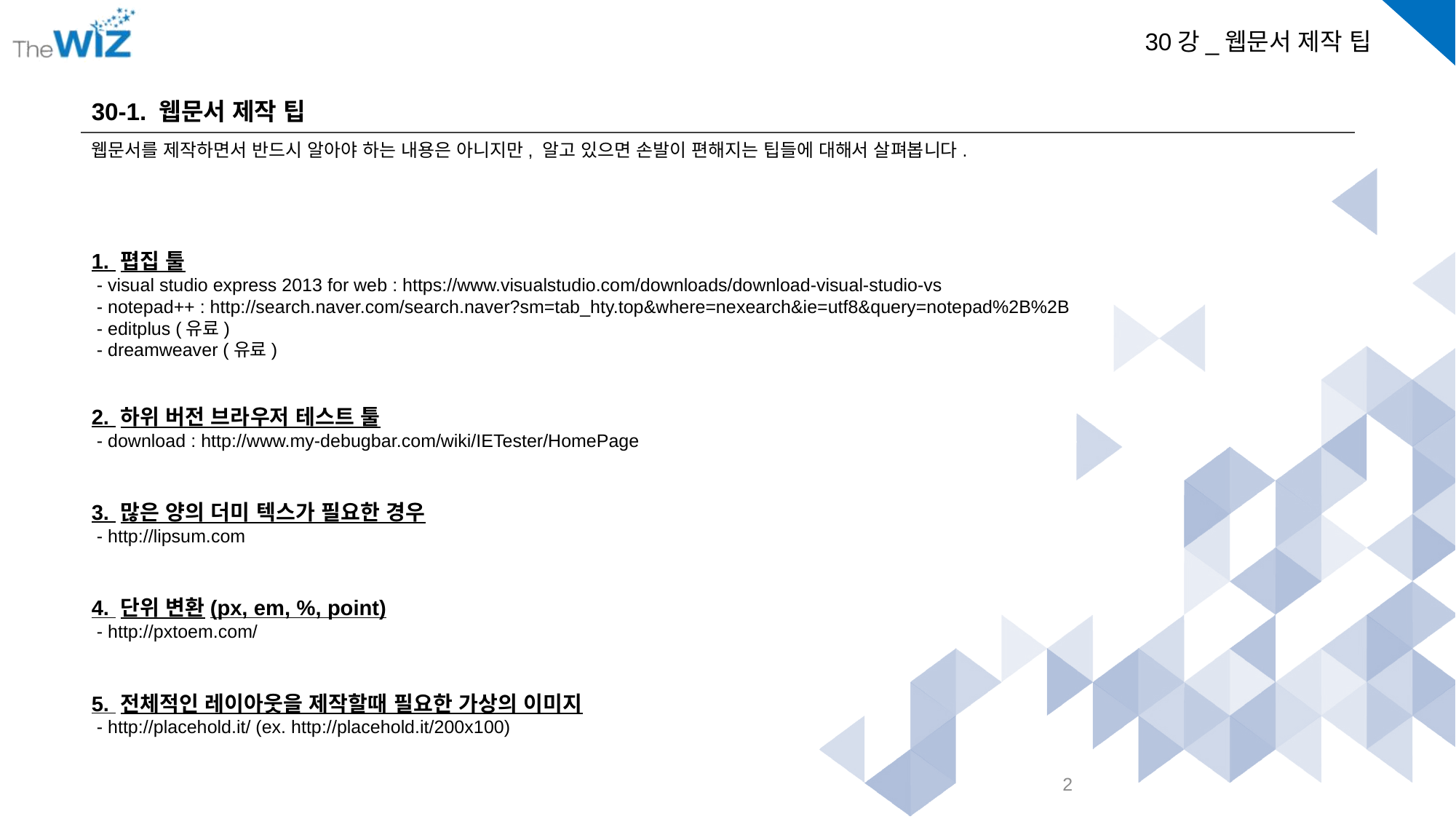

30-1. 웹문서 제작 팁
웹문서를 제작하면서 반드시 알아야 하는 내용은 아니지만, 알고 있으면 손발이 편해지는 팁들에 대해서 살펴봅니다.
1. 폅집 툴
 - visual studio express 2013 for web : https://www.visualstudio.com/downloads/download-visual-studio-vs
 - notepad++ : http://search.naver.com/search.naver?sm=tab_hty.top&where=nexearch&ie=utf8&query=notepad%2B%2B
 - editplus (유료)
 - dreamweaver (유료)
2. 하위 버전 브라우저 테스트 툴
 - download : http://www.my-debugbar.com/wiki/IETester/HomePage
3. 많은 양의 더미 텍스가 필요한 경우
 - http://lipsum.com
4. 단위 변환(px, em, %, point)
 - http://pxtoem.com/
5. 전체적인 레이아웃을 제작할때 필요한 가상의 이미지
 - http://placehold.it/ (ex. http://placehold.it/200x100)
2